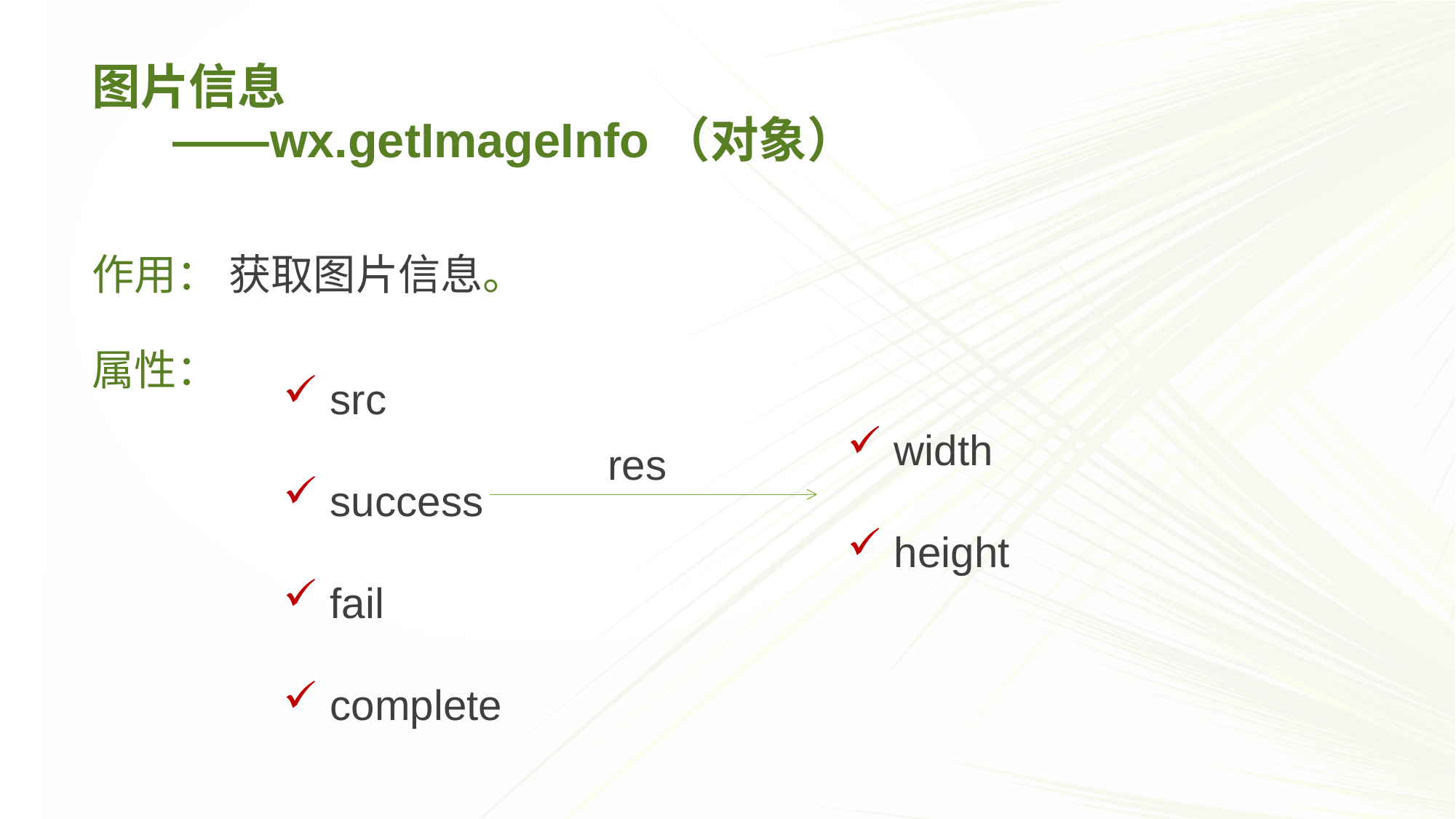

作用： 获取图片信息。
图片信息
      ——wx.getImageInfo（对象）
属性：

 width
 height

 src
 success
 fail
 complete

res